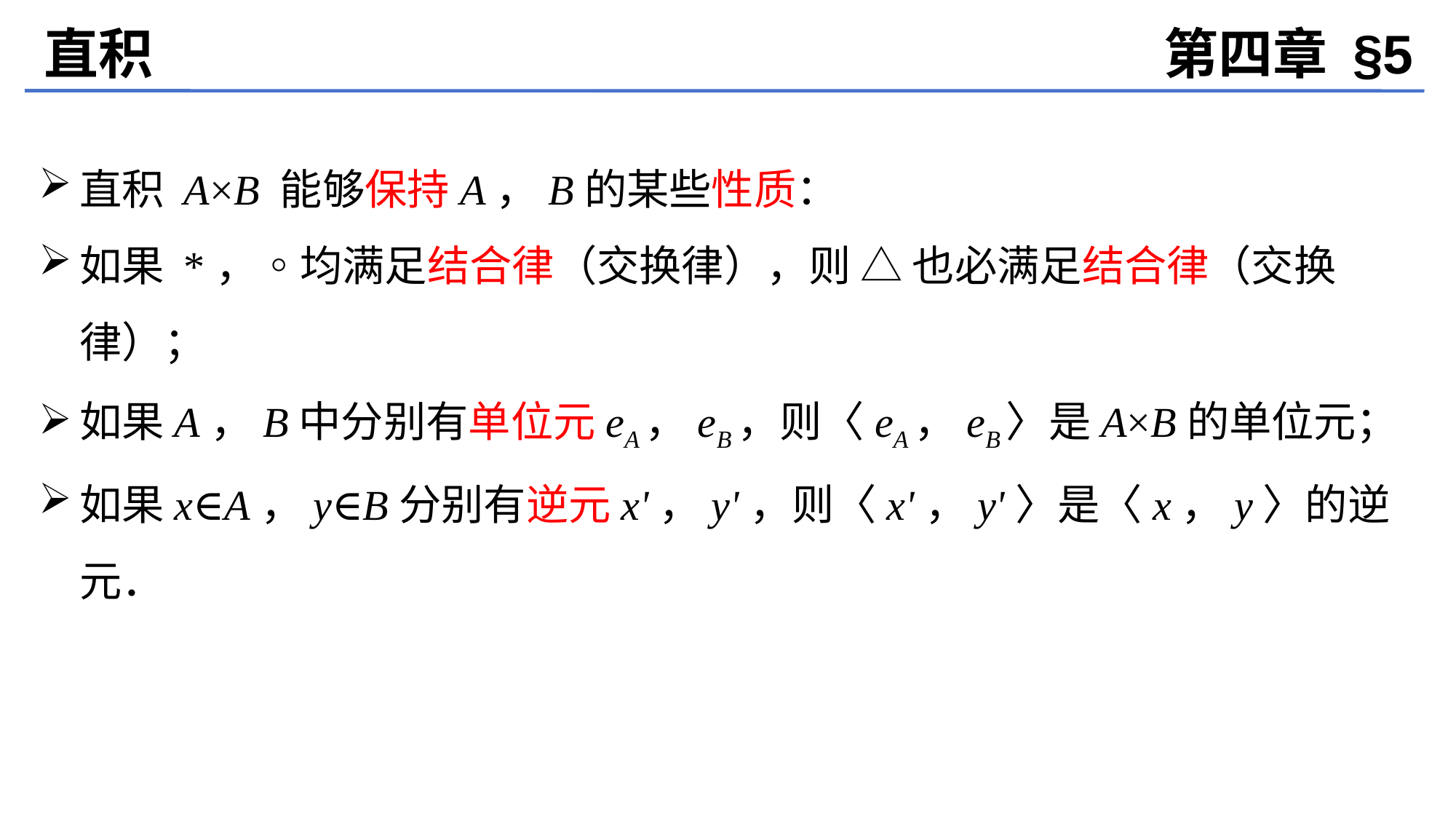

直积
第四章 §5
直积 A×B 能够保持A，B的某些性质：
如果 *，◦均满足结合律（交换律），则 △ 也必满足结合律（交换律）；
如果A，B中分别有单位元eA，eB，则〈eA，eB〉是A×B的单位元；
如果x∈A，y∈B分别有逆元x'，y'，则〈x'，y'〉是〈x，y〉的逆元．